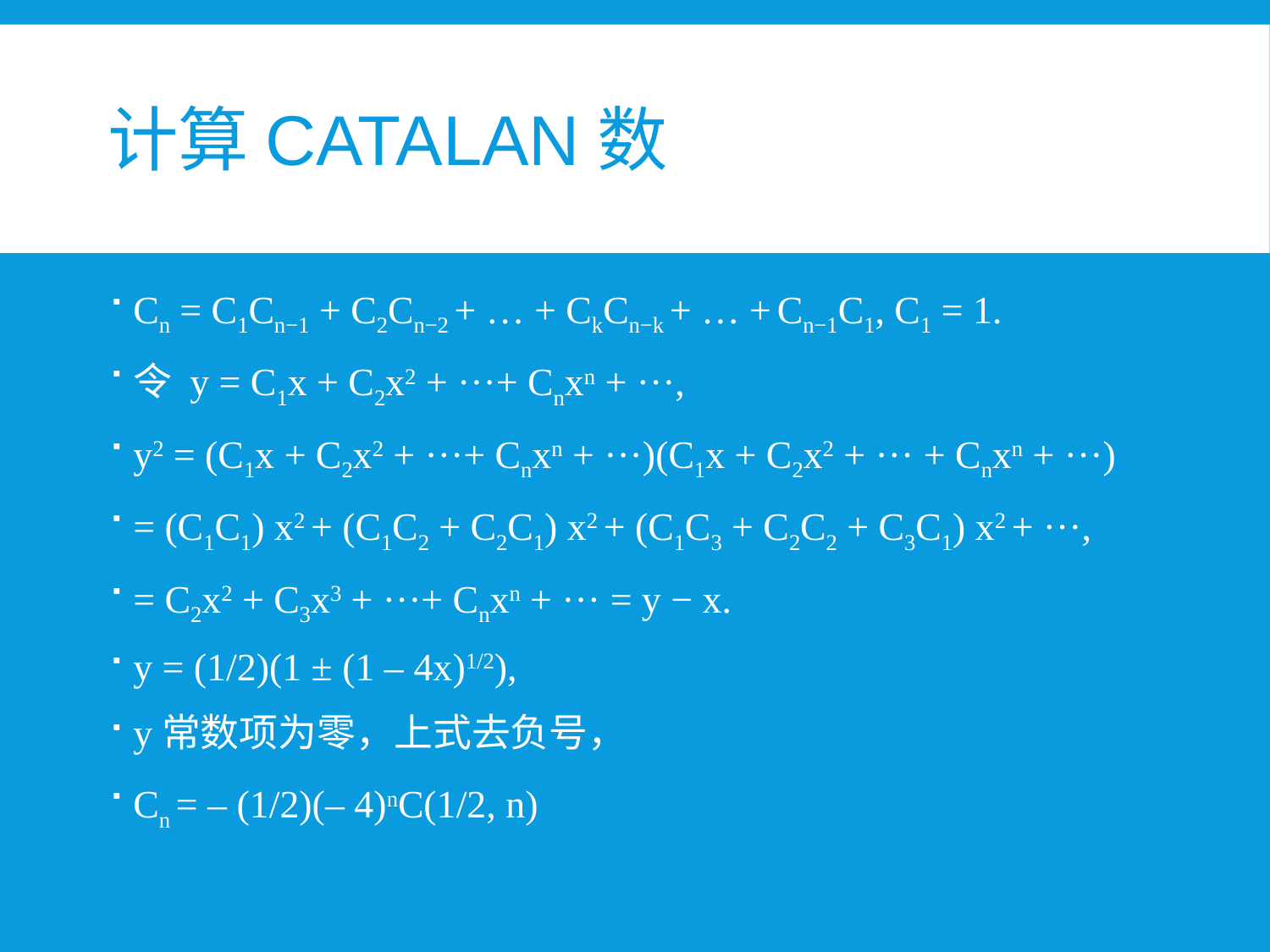

# 计算Catalan数
Cn = C1Cn−1 + C2Cn−2 + … + CkCn−k + … + Cn−1C1, C1 = 1.
令 y = C1x + C2x2 + ···+ Cnxn + ···,
y2 = (C1x + C2x2 + ···+ Cnxn + ···)(C1x + C2x2 + ··· + Cnxn + ···)
= (C1C1) x2 + (C1C2 + C2C1) x2 + (C1C3 + C2C2 + C3C1) x2 + ···,
= C2x2 + C3x3 + ···+ Cnxn + ··· = y − x.
y = (1/2)(1 ± (1 – 4x)1/2),
y常数项为零，上式去负号，
Cn = – (1/2)(– 4)nC(1/2, n)